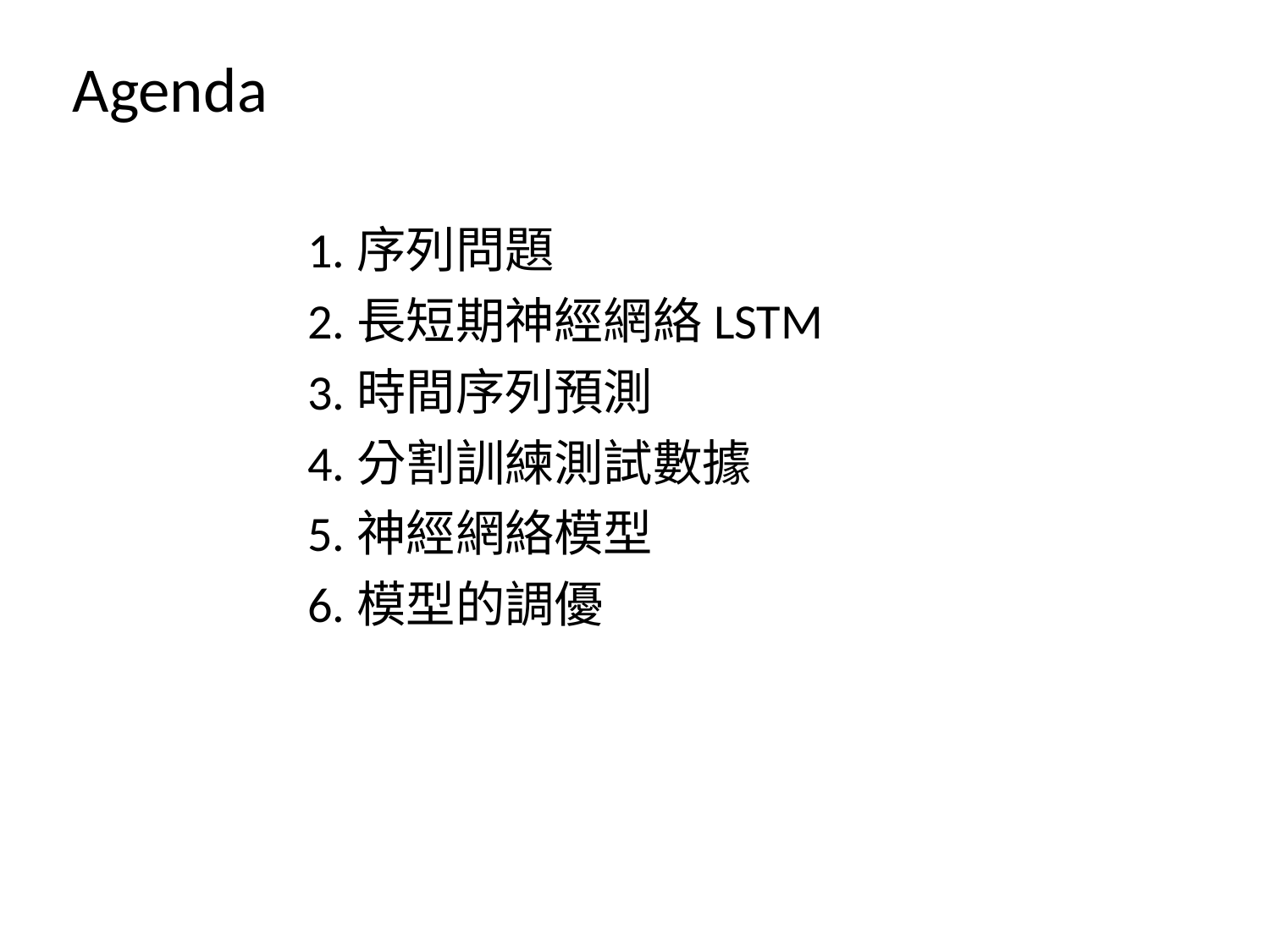

# Agenda
1.序列問題
2.長短期神經網絡LSTM
3.時間序列預測
4.分割訓練測試數據
5.神經網絡模型
6.模型的調優